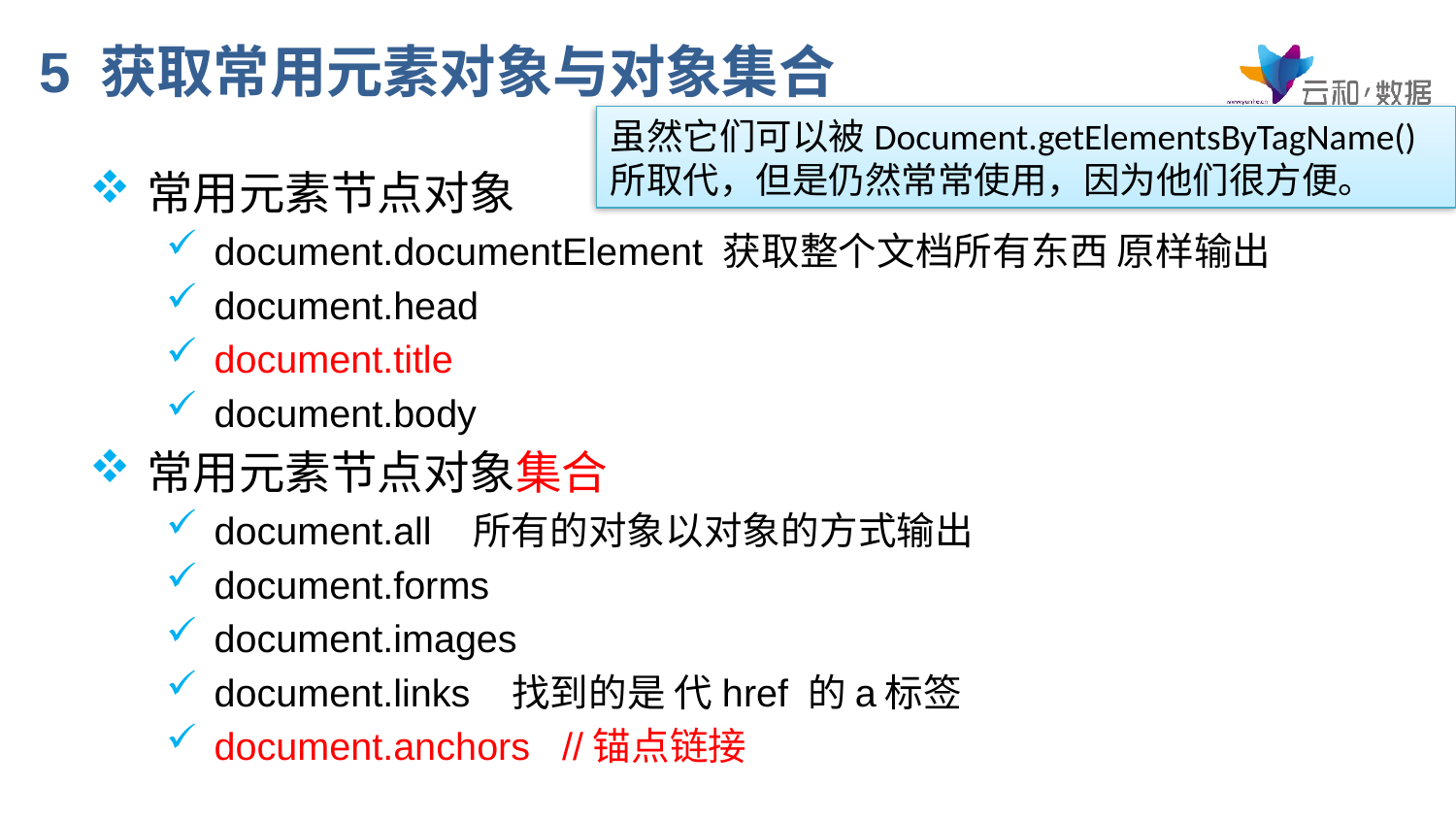

# 5 获取常用元素对象与对象集合
虽然它们可以被Document.getElementsByTagName() 所取代，但是仍然常常使用，因为他们很方便。
常用元素节点对象
document.documentElement 获取整个文档所有东西 原样输出
document.head
document.title
document.body
常用元素节点对象集合
document.all   所有的对象以对象的方式输出
document.forms
document.images
document.links   找到的是 代href 的a标签
document.anchors   //锚点链接
8